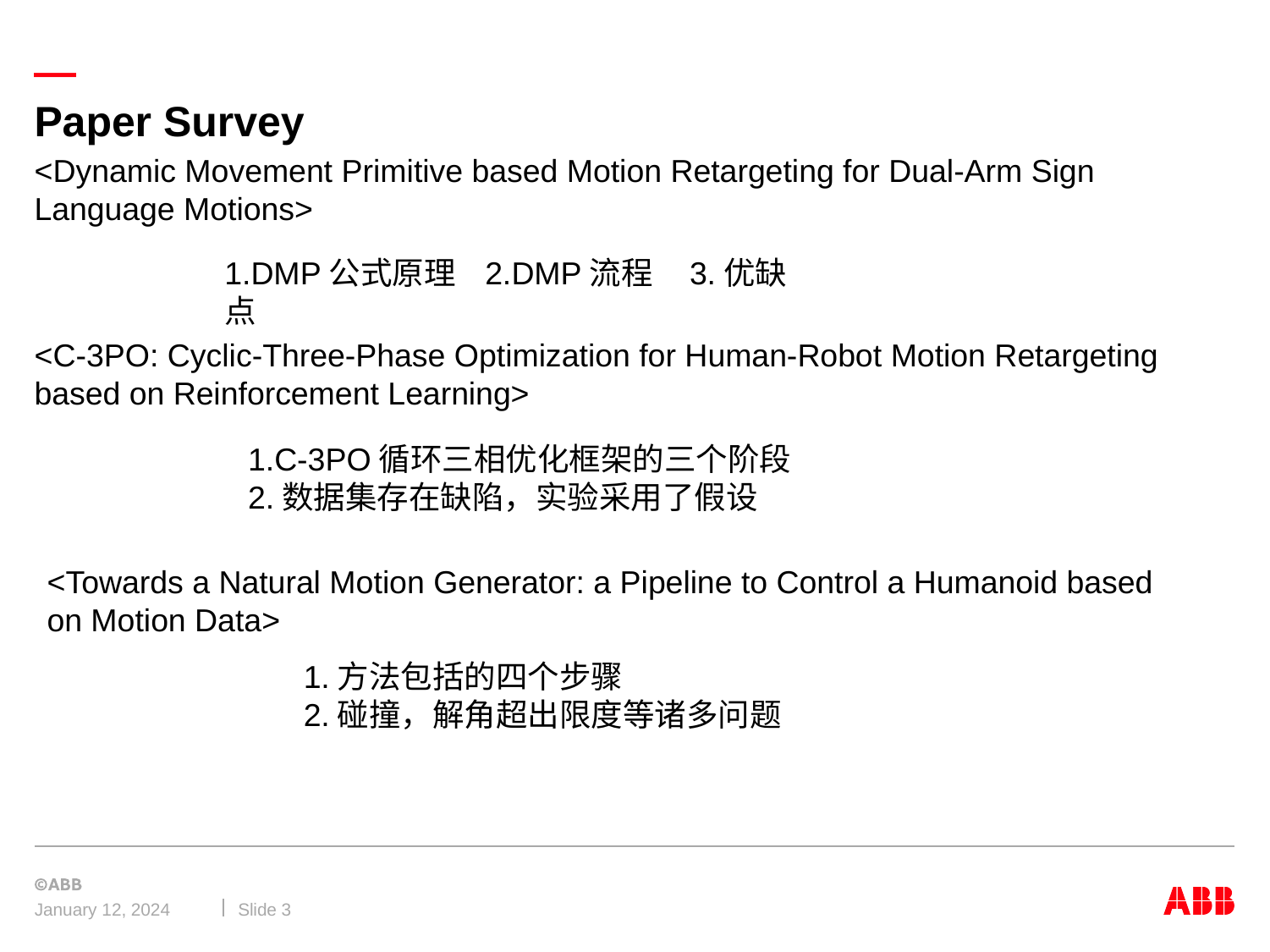

# Paper Survey
<Dynamic Movement Primitive based Motion Retargeting for Dual-Arm Sign Language Motions>

<C-3PO: Cyclic-Three-Phase Optimization for Human-Robot Motion Retargeting based on Reinforcement Learning>

1.DMP公式原理   2.DMP流程    3.优缺点

1.C-3PO循环三相优化框架的三个阶段
2.数据集存在缺陷，实验采用了假设
<Towards a Natural Motion Generator: a Pipeline to Control a Humanoid based on Motion Data>
1.方法包括的四个步骤
2.碰撞，解角超出限度等诸多问题

Slide 3
January 12, 2024